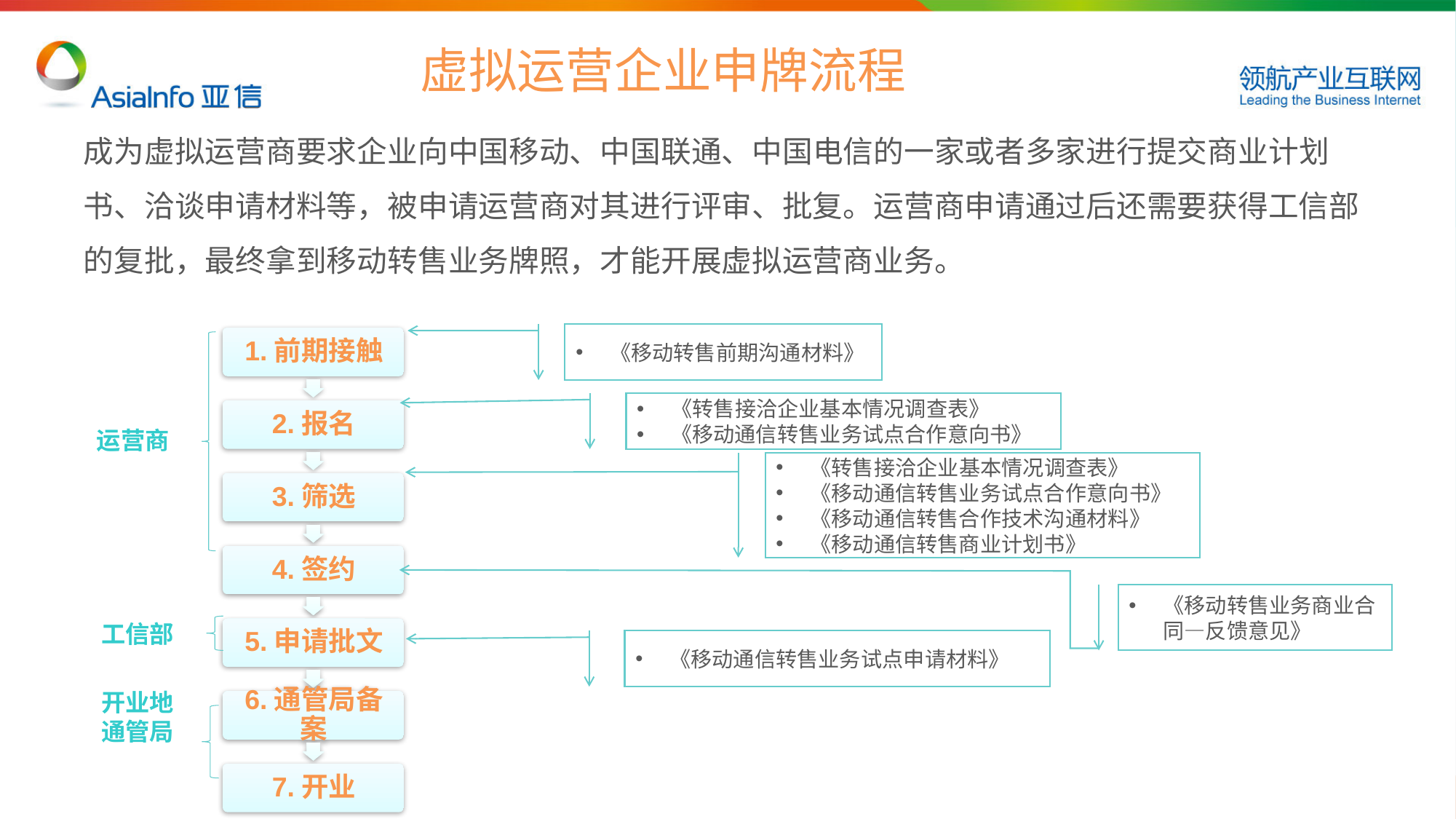

虚拟运营企业申牌流程
成为虚拟运营商要求企业向中国移动、中国联通、中国电信的一家或者多家进行提交商业计划书、洽谈申请材料等，被申请运营商对其进行评审、批复。运营商申请通过后还需要获得工信部的复批，最终拿到移动转售业务牌照，才能开展虚拟运营商业务。
《移动转售前期沟通材料》
1.前期接触

2.报名

3.筛选

4.签约

5.申请批文

6.通管局备案

7.开业

《转售接洽企业基本情况调查表》
《移动通信转售业务试点合作意向书》
运营商
《转售接洽企业基本情况调查表》
《移动通信转售业务试点合作意向书》
《移动通信转售合作技术沟通材料》
《移动通信转售商业计划书》
《移动转售业务商业合同—反馈意见》
工信部

《移动通信转售业务试点申请材料》
开业地
通管局